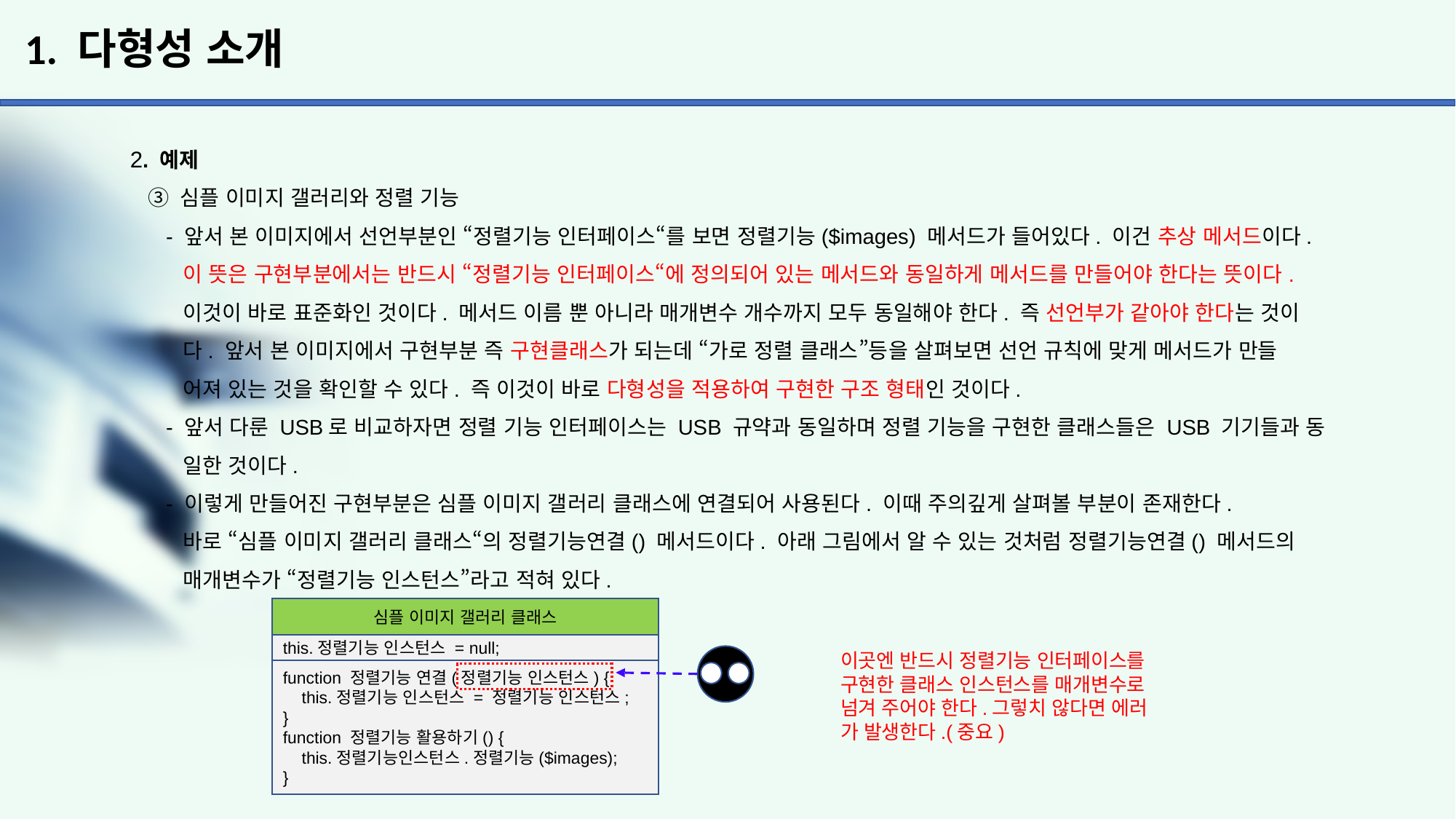

# 1. 다형성 소개
2. 예제
   ③ 심플 이미지 갤러리와 정렬 기능
      - 앞서 본 이미지에서 선언부분인 “정렬기능 인터페이스“를 보면 정렬기능($images) 메서드가 들어있다. 이건 추상 메서드이다.
        이 뜻은 구현부분에서는 반드시 “정렬기능 인터페이스“에 정의되어 있는 메서드와 동일하게 메서드를 만들어야 한다는 뜻이다.
        이것이 바로 표준화인 것이다. 메서드 이름 뿐 아니라 매개변수 개수까지 모두 동일해야 한다. 즉 선언부가 같아야 한다는 것이
        다. 앞서 본 이미지에서 구현부분 즉 구현클래스가 되는데 “가로 정렬 클래스”등을 살펴보면 선언 규칙에 맞게 메서드가 만들
        어져 있는 것을 확인할 수 있다. 즉 이것이 바로 다형성을 적용하여 구현한 구조 형태인 것이다.
      - 앞서 다룬 USB로 비교하자면 정렬 기능 인터페이스는 USB 규약과 동일하며 정렬 기능을 구현한 클래스들은 USB 기기들과 동
        일한 것이다.
      - 이렇게 만들어진 구현부분은 심플 이미지 갤러리 클래스에 연결되어 사용된다. 이때 주의깊게 살펴볼 부분이 존재한다.
        바로 “심플 이미지 갤러리 클래스“의 정렬기능연결() 메서드이다. 아래 그림에서 알 수 있는 것처럼 정렬기능연결() 메서드의
        매개변수가 “정렬기능 인스턴스”라고 적혀 있다.
심플 이미지 갤러리 클래스
this.정렬기능 인스턴스 = null;
이곳엔 반드시 정렬기능 인터페이스를
구현한 클래스 인스턴스를 매개변수로
넘겨 주어야 한다.그렇치 않다면 에러
가 발생한다.(중요)

function 정렬기능 연결(정렬기능 인스턴스) {
    this.정렬기능 인스턴스 = 정렬기능 인스턴스;
}
function 정렬기능 활용하기() {
    this.정렬기능인스턴스.정렬기능($images);
}